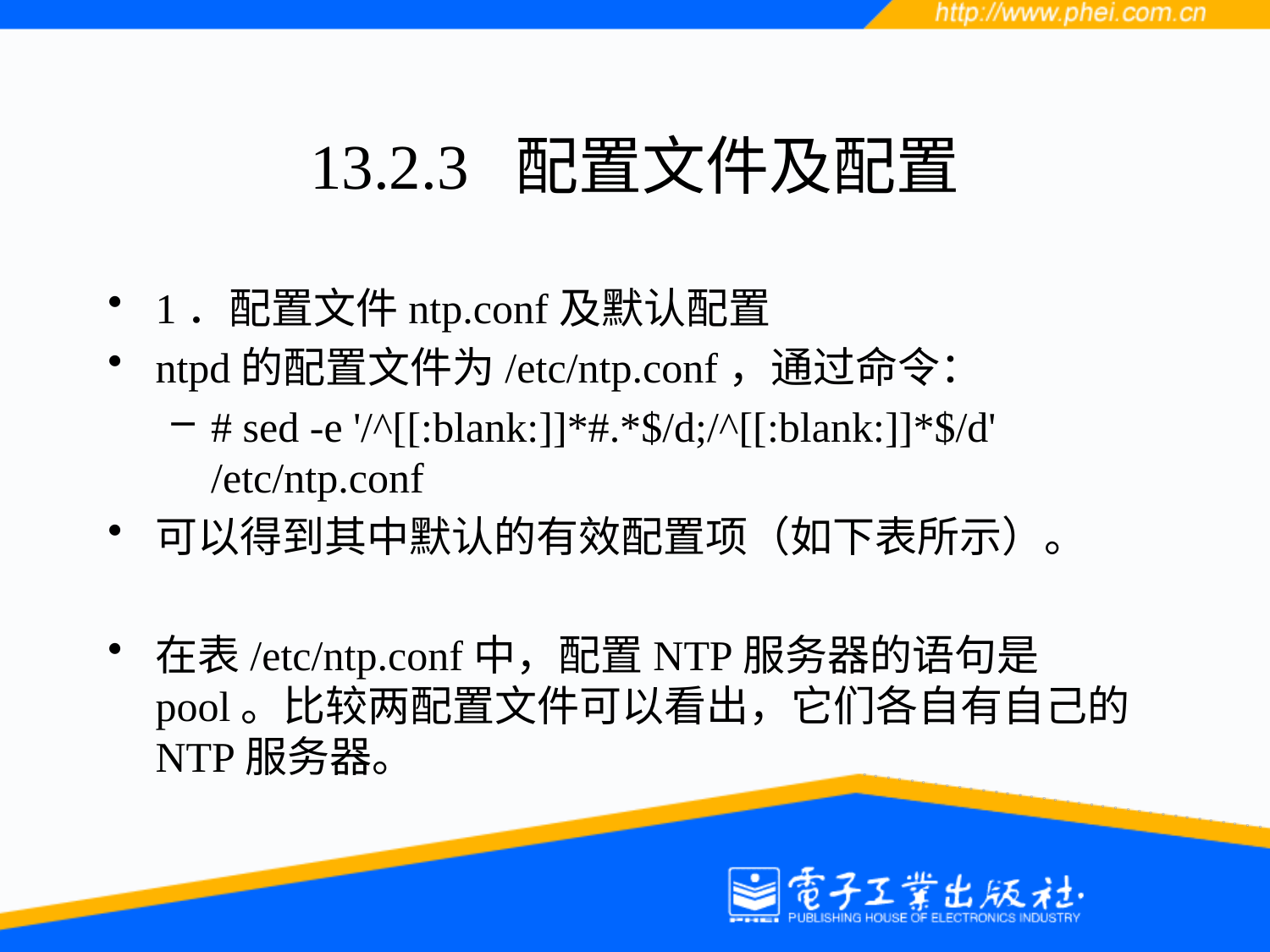

# 13.2.3  配置文件及配置
1．配置文件ntp.conf及默认配置
ntpd的配置文件为/etc/ntp.conf，通过命令：
# sed -e '/^[[:blank:]]*#.*$/d;/^[[:blank:]]*$/d' /etc/ntp.conf
可以得到其中默认的有效配置项（如下表所示）。

在表/etc/ntp.conf中，配置NTP服务器的语句是pool。比较两配置文件可以看出，它们各自有自己的NTP服务器。